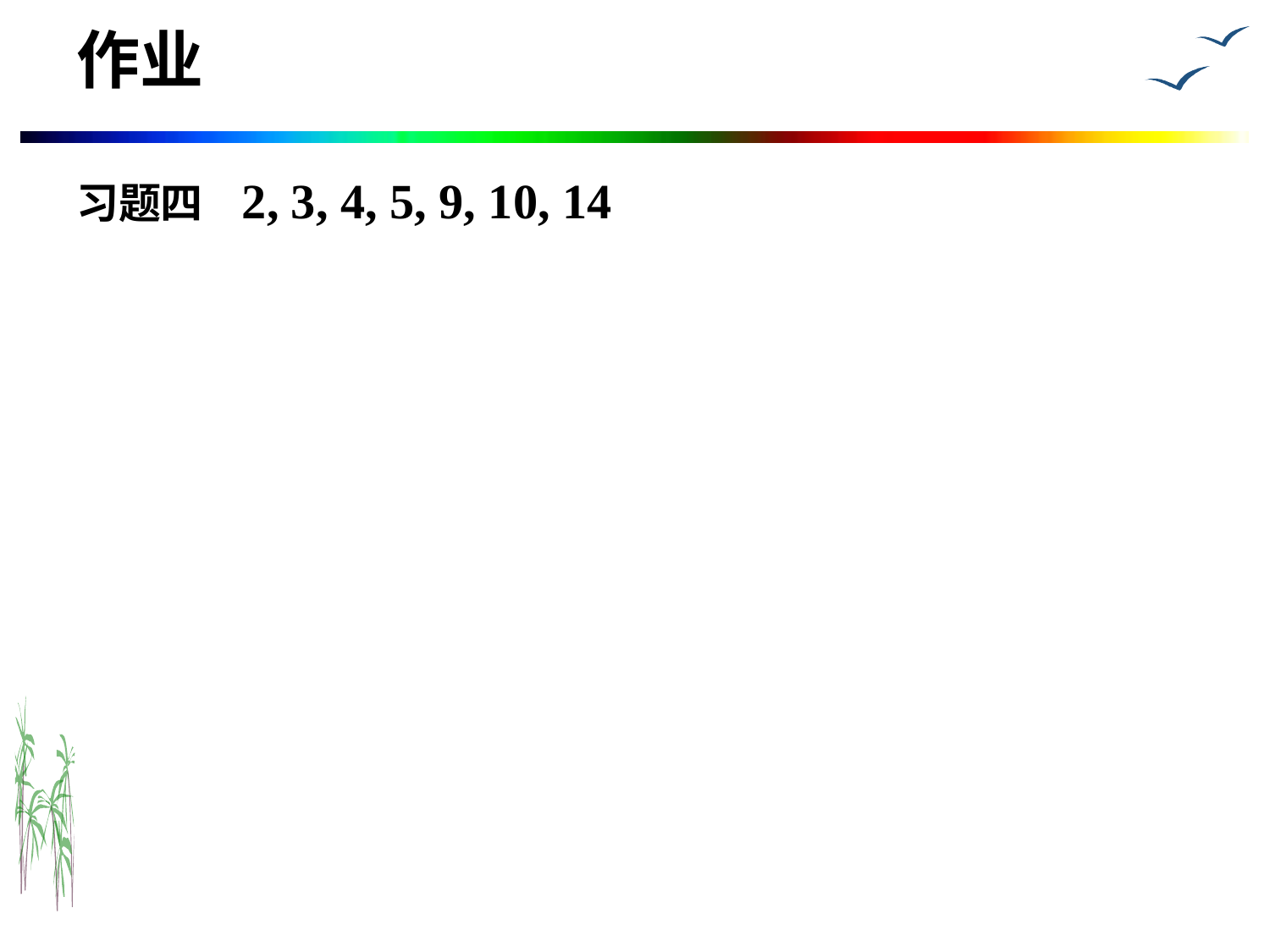

# 作业
习题四   2, 3, 4, 5, 9, 10, 14